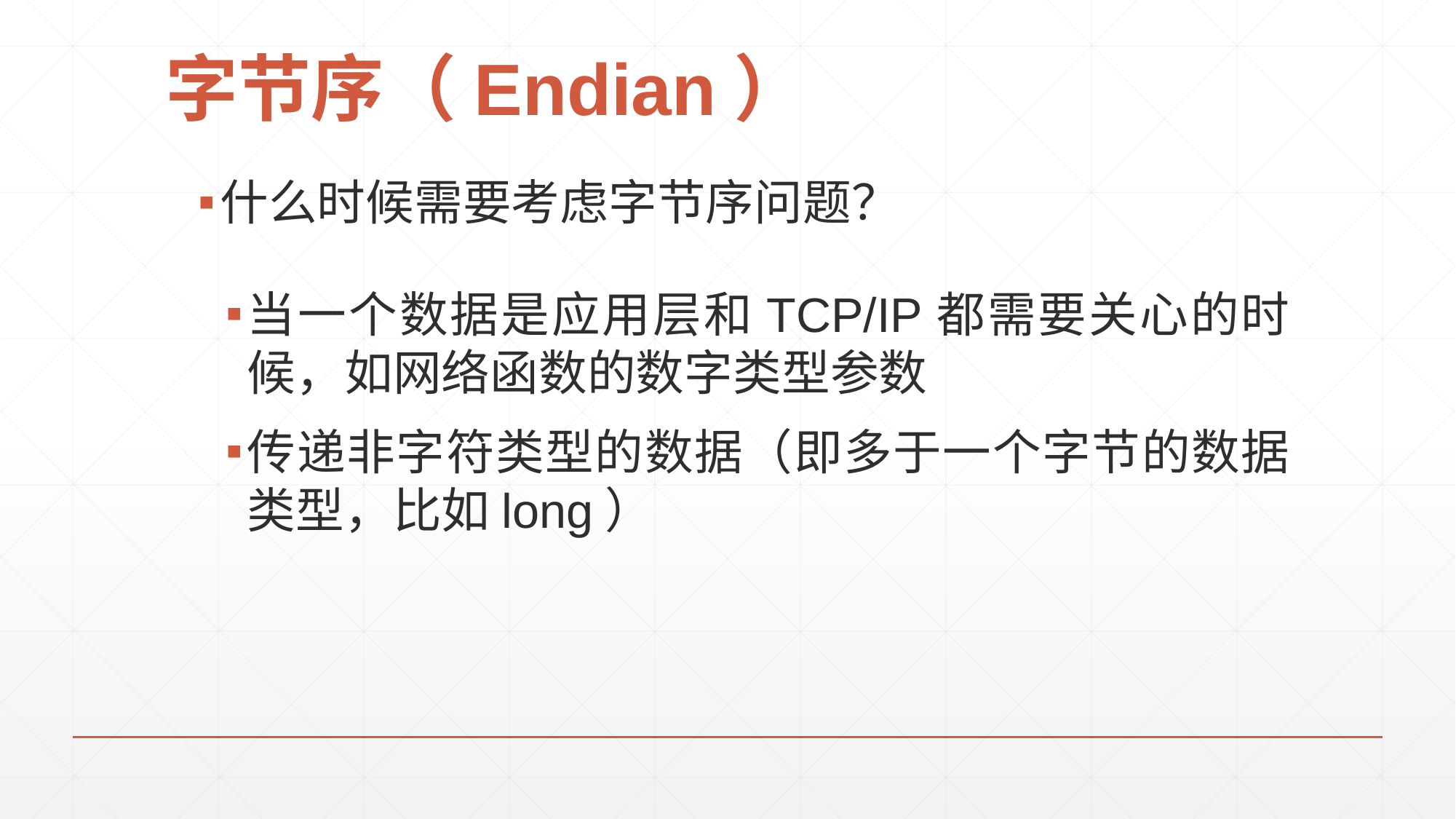

# 字节序（Endian）
什么时候需要考虑字节序问题？

当一个数据是应用层和TCP/IP都需要关心的时候，如网络函数的数字类型参数
传递非字符类型的数据（即多于一个字节的数据类型，比如long）